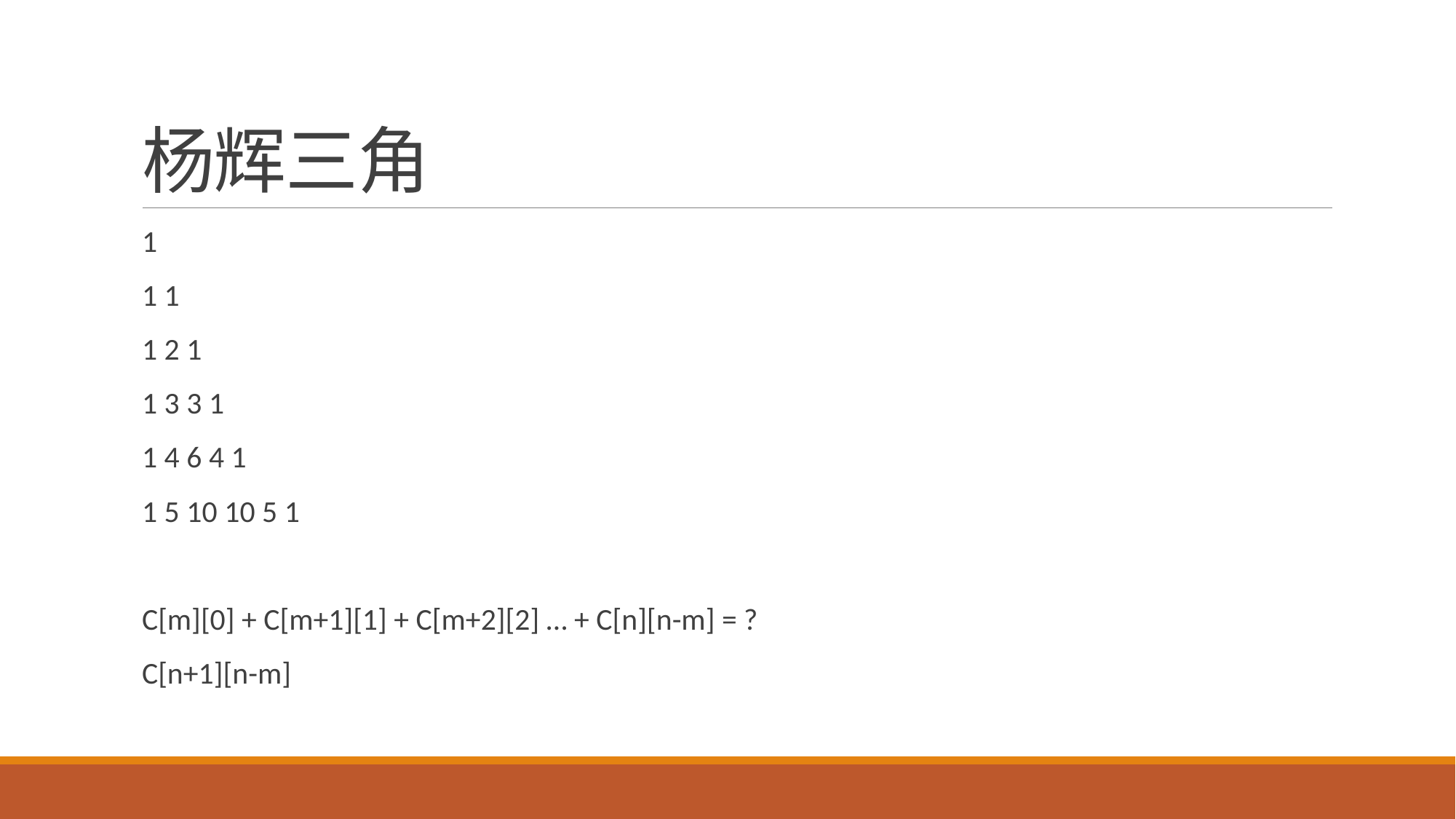

# 杨辉三角
1
1 1
1 2 1
1 3 3 1
1 4 6 4 1
1 5 10 10 5 1

C[m][0] + C[m+1][1] + C[m+2][2] … + C[n][n-m] = ?
C[n+1][n-m]